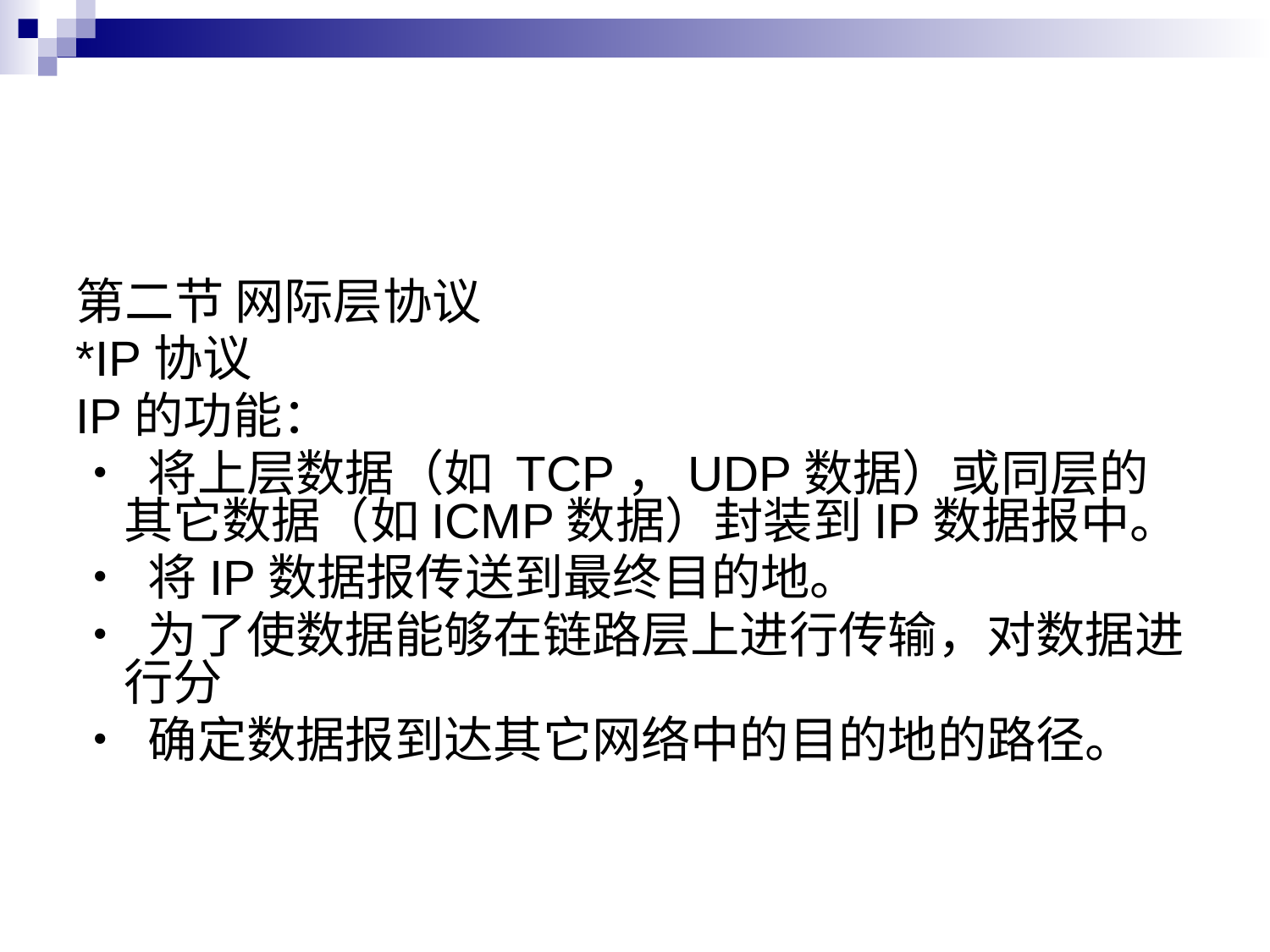

#
第二节 网际层协议
*IP协议
IP的功能：
• 将上层数据（如 TCP，UDP数据）或同层的其它数据（如ICMP数据）封装到IP数据报中。
• 将IP数据报传送到最终目的地。
• 为了使数据能够在链路层上进行传输，对数据进行分
• 确定数据报到达其它网络中的目的地的路径。